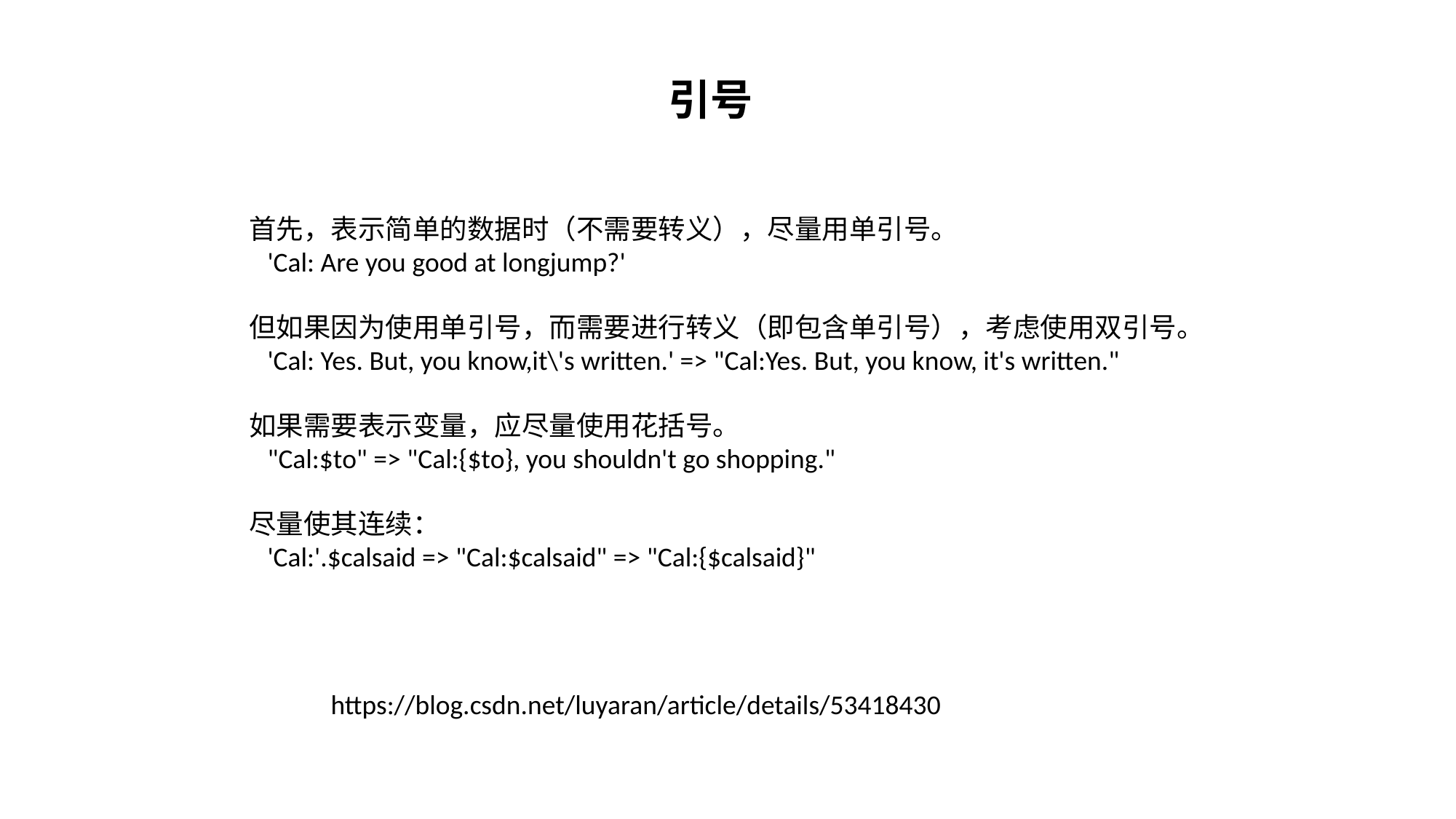

引号

首先，表示简单的数据时（不需要转义），尽量用单引号。
   'Cal: Are you good at longjump?'

但如果因为使用单引号，而需要进行转义（即包含单引号），考虑使用双引号。
   'Cal: Yes. But, you know,it\'s written.' => "Cal:Yes. But, you know, it's written."

如果需要表示变量，应尽量使用花括号。
   "Cal:$to" => "Cal:{$to}, you shouldn't go shopping."

尽量使其连续：
   'Cal:'.$calsaid => "Cal:$calsaid" => "Cal:{$calsaid}"
https://blog.csdn.net/luyaran/article/details/53418430